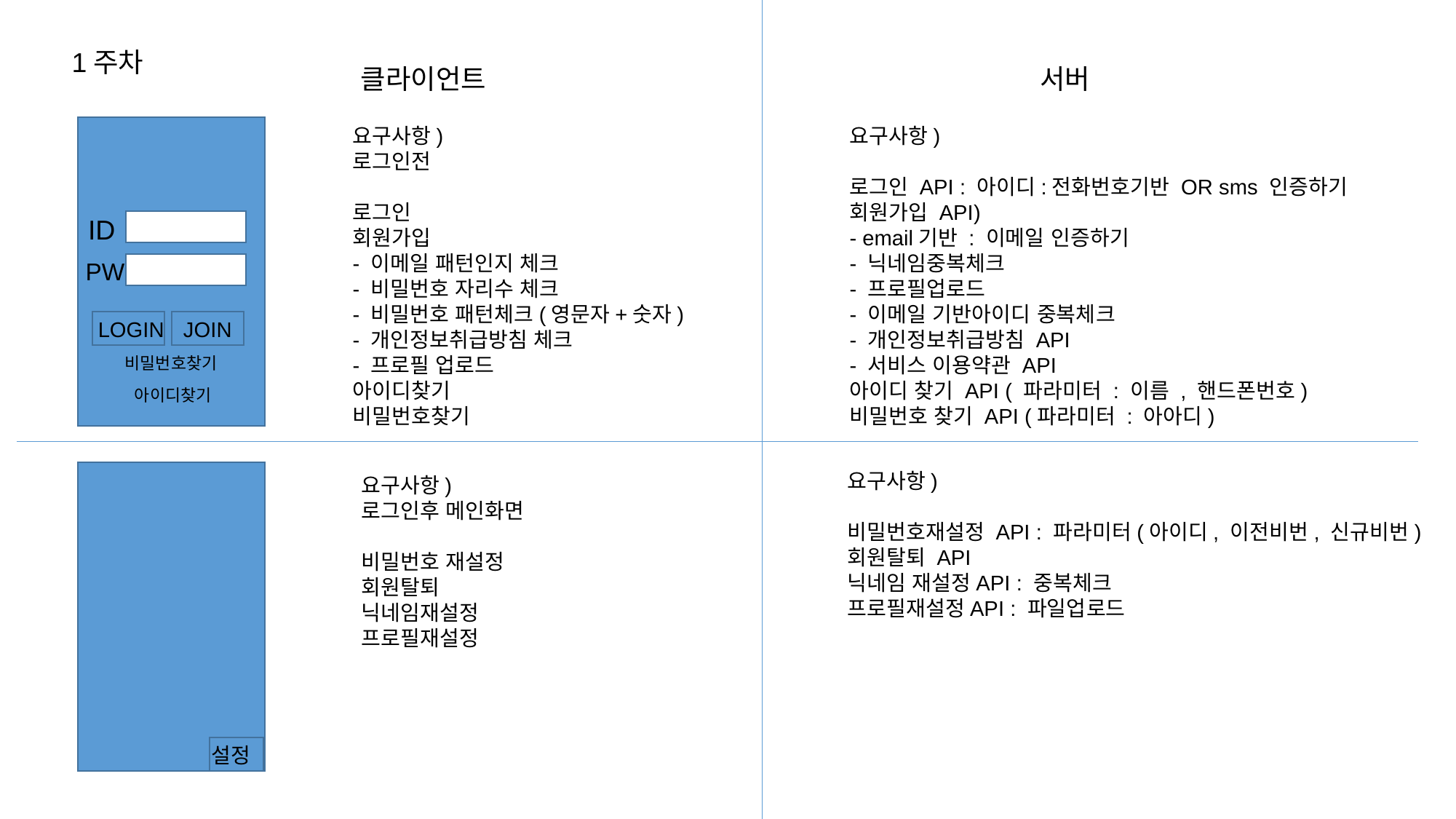

1주차
클라이언트
서버
요구사항)
로그인전

로그인
회원가입
- 이메일 패턴인지 체크
- 비밀번호 자리수 체크
- 비밀번호 패턴체크(영문자+숫자)
- 개인정보취급방침 체크
- 프로필 업로드
아이디찾기
비밀번호찾기
요구사항)

로그인 API : 아이디:전화번호기반 OR sms 인증하기
회원가입 API)
- email기반 : 이메일 인증하기
- 닉네임중복체크
- 프로필업로드
- 이메일 기반아이디 중복체크
- 개인정보취급방침 API
- 서비스 이용약관 API
아이디 찾기 API ( 파라미터 : 이름 , 핸드폰번호)
비밀번호 찾기 API (파라미터 : 아아디)

ID

PW

LOGIN
JOIN

비밀번호찾기
아이디찾기

요구사항)

비밀번호재설정 API : 파라미터(아이디, 이전비번, 신규비번)
회원탈퇴 API
닉네임 재설정API : 중복체크
프로필재설정API : 파일업로드
요구사항)
로그인후 메인화면

비밀번호 재설정
회원탈퇴
닉네임재설정
프로필재설정
설정